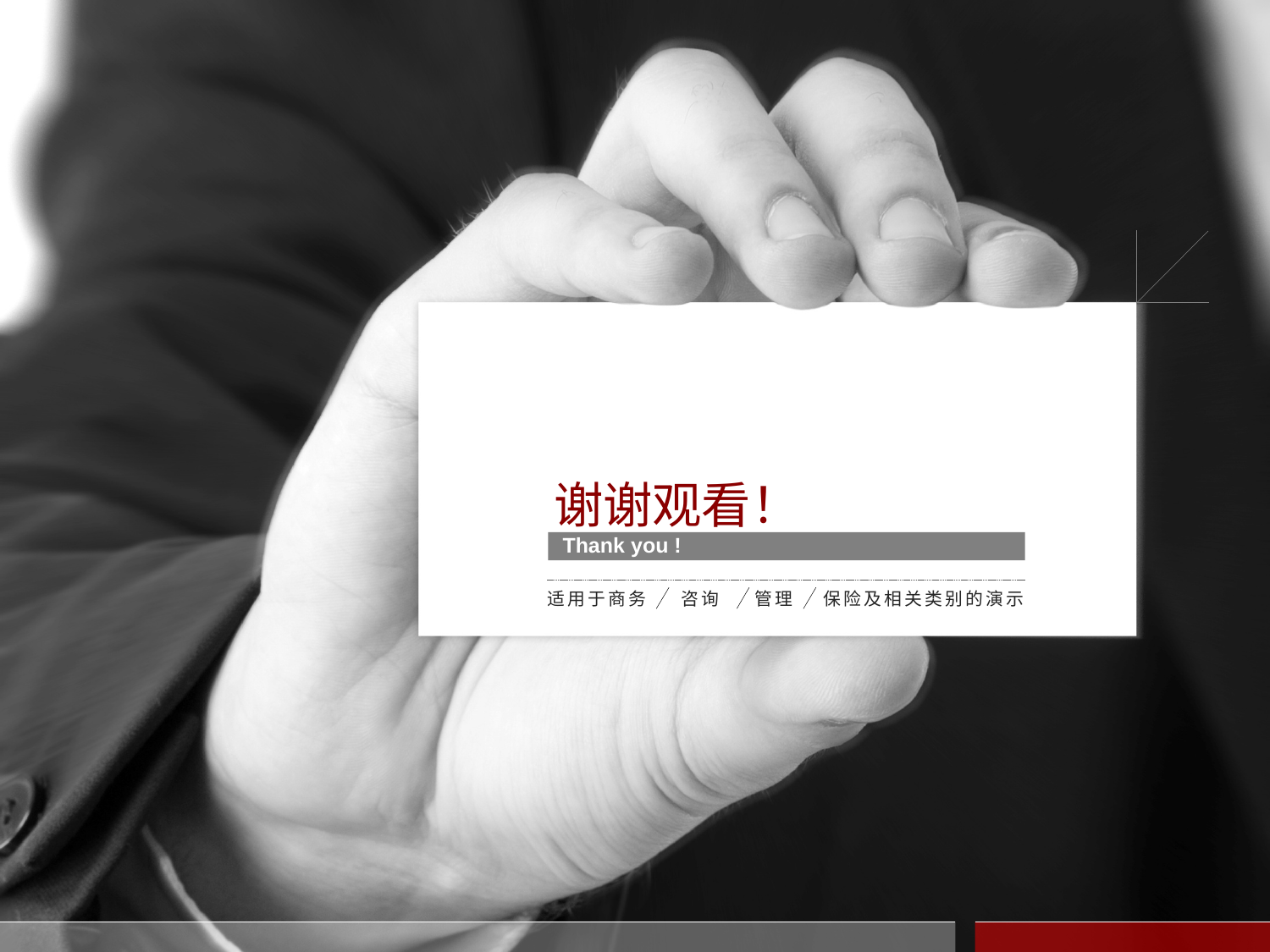

谢谢观看！
Thank you !

适用于商务
咨询
管理
保险及相关类别的演示